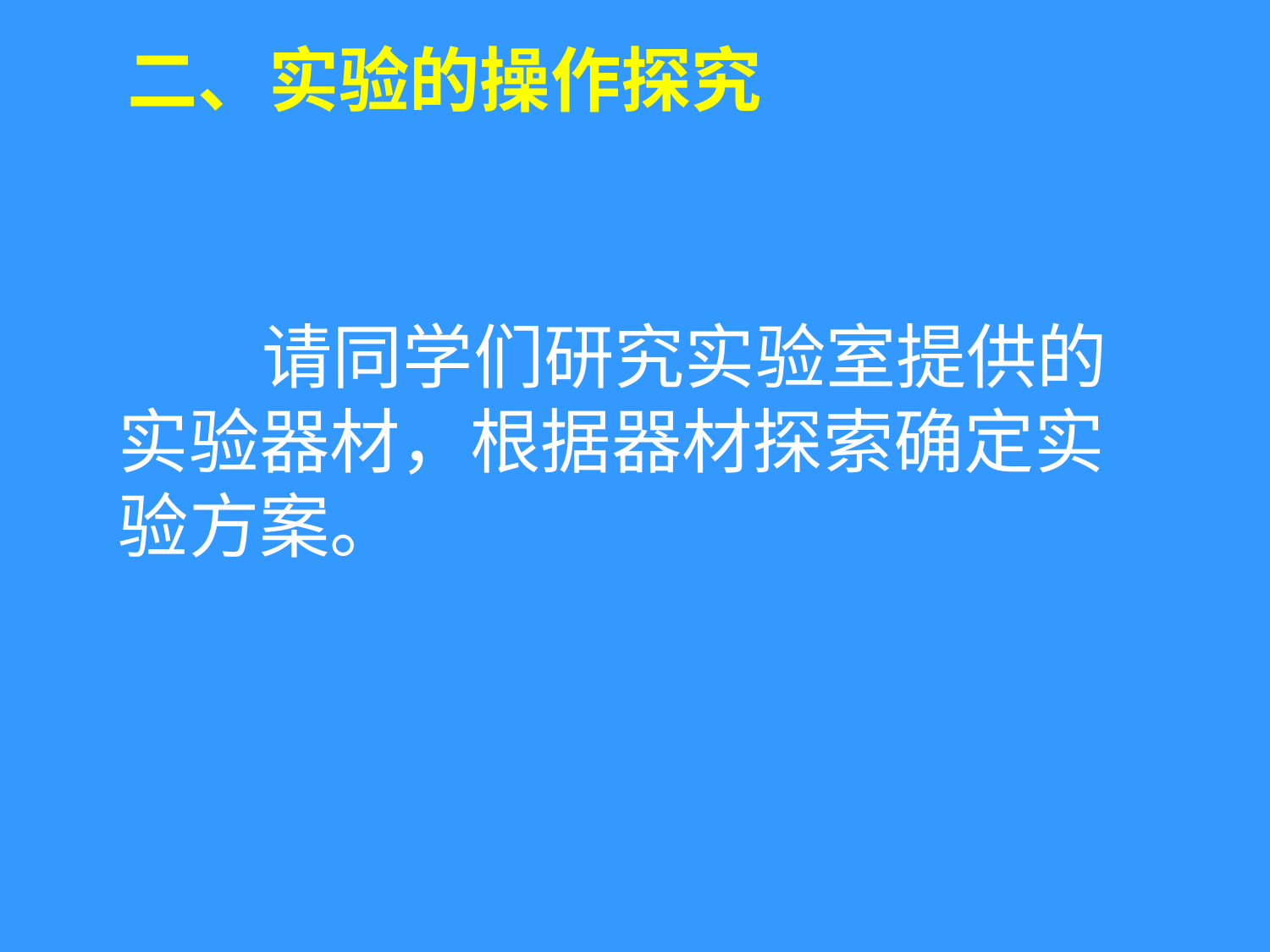

二、实验的操作探究
        请同学们研究实验室提供的实验器材，根据器材探索确定实验方案。